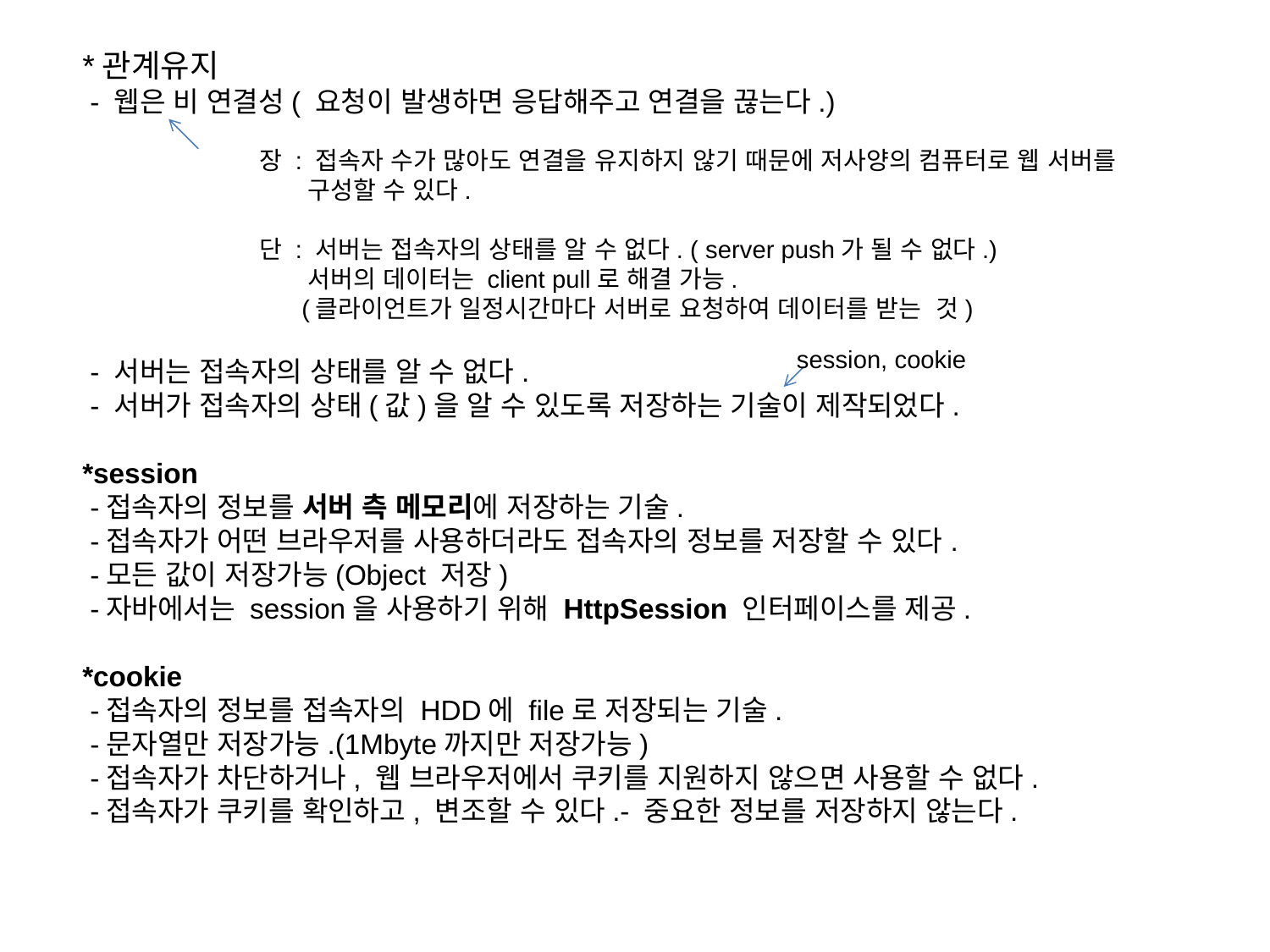

*관계유지
 - 웹은 비 연결성( 요청이 발생하면 응답해주고 연결을 끊는다.)

 - 서버는 접속자의 상태를 알 수 없다.
 - 서버가 접속자의 상태(값)을 알 수 있도록 저장하는 기술이 제작되었다.

*session
 -접속자의 정보를 서버 측 메모리에 저장하는 기술.
 -접속자가 어떤 브라우저를 사용하더라도 접속자의 정보를 저장할 수 있다.
 -모든 값이 저장가능(Object 저장)
 -자바에서는 session을 사용하기 위해 HttpSession 인터페이스를 제공.

*cookie
 -접속자의 정보를 접속자의 HDD에 file로 저장되는 기술.
 -문자열만 저장가능.(1Mbyte까지만 저장가능)
 -접속자가 차단하거나, 웹 브라우저에서 쿠키를 지원하지 않으면 사용할 수 없다.
 -접속자가 쿠키를 확인하고, 변조할 수 있다.- 중요한 정보를 저장하지 않는다.

장 : 접속자 수가 많아도 연결을 유지하지 않기 때문에 저사양의 컴퓨터로 웹 서버를
      구성할 수 있다.

단 : 서버는 접속자의 상태를 알 수 없다. ( server push가 될 수 없다.)
      서버의 데이터는 client pull로 해결 가능.
      (클라이언트가 일정시간마다 서버로 요청하여 데이터를 받는  것)

session, cookie